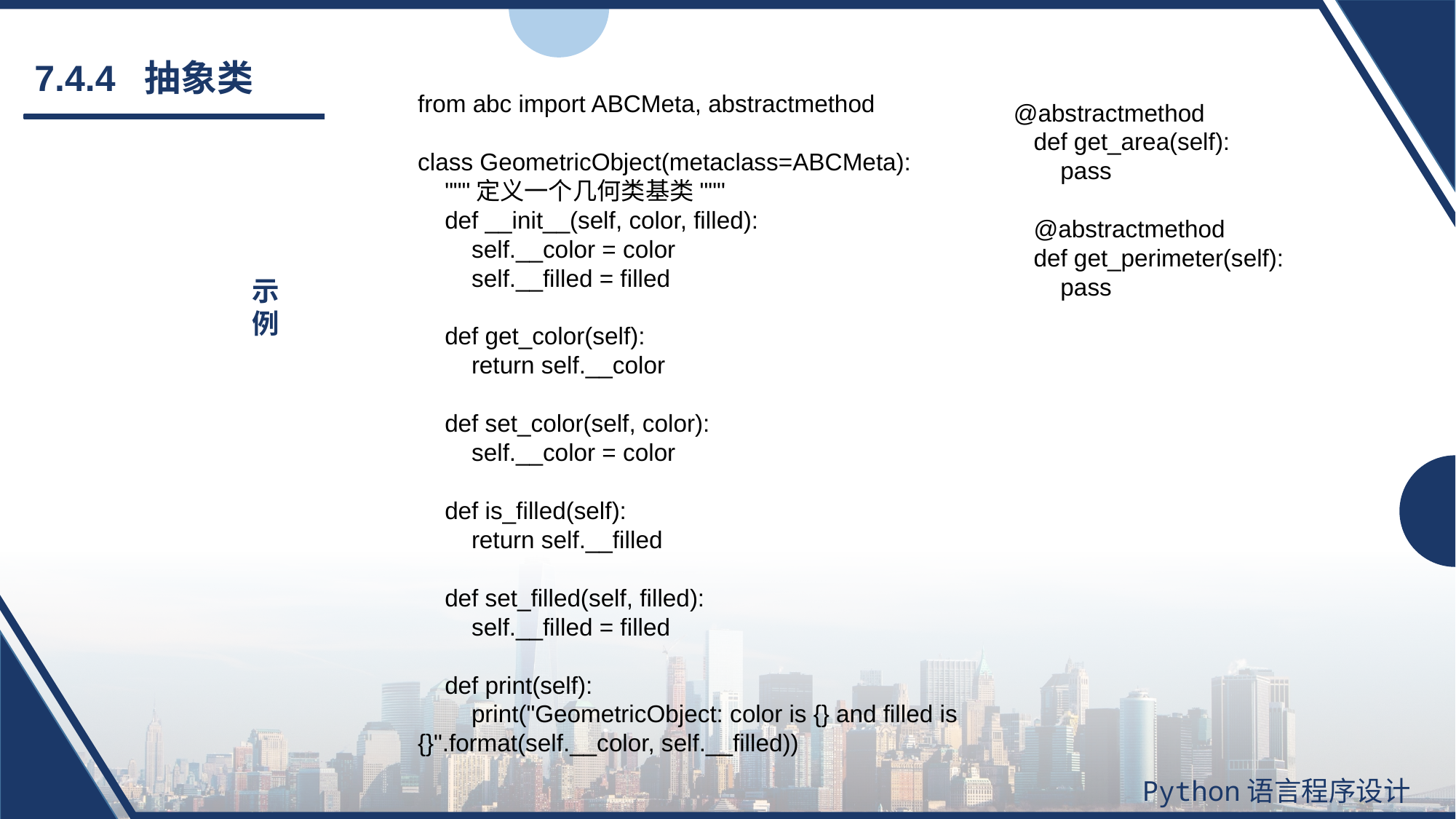

# 7.4.4  抽象类
from abc import ABCMeta, abstractmethod

class GeometricObject(metaclass=ABCMeta):
    """定义一个几何类基类"""
    def __init__(self, color, filled):
        self.__color = color
        self.__filled = filled

    def get_color(self):
        return self.__color

    def set_color(self, color):
        self.__color = color

    def is_filled(self):
        return self.__filled

    def set_filled(self, filled):
        self.__filled = filled

    def print(self):
        print("GeometricObject: color is {} and filled is {}".format(self.__color, self.__filled))

 @abstractmethod
    def get_area(self):
        pass

    @abstractmethod
    def get_perimeter(self):
        pass
示例